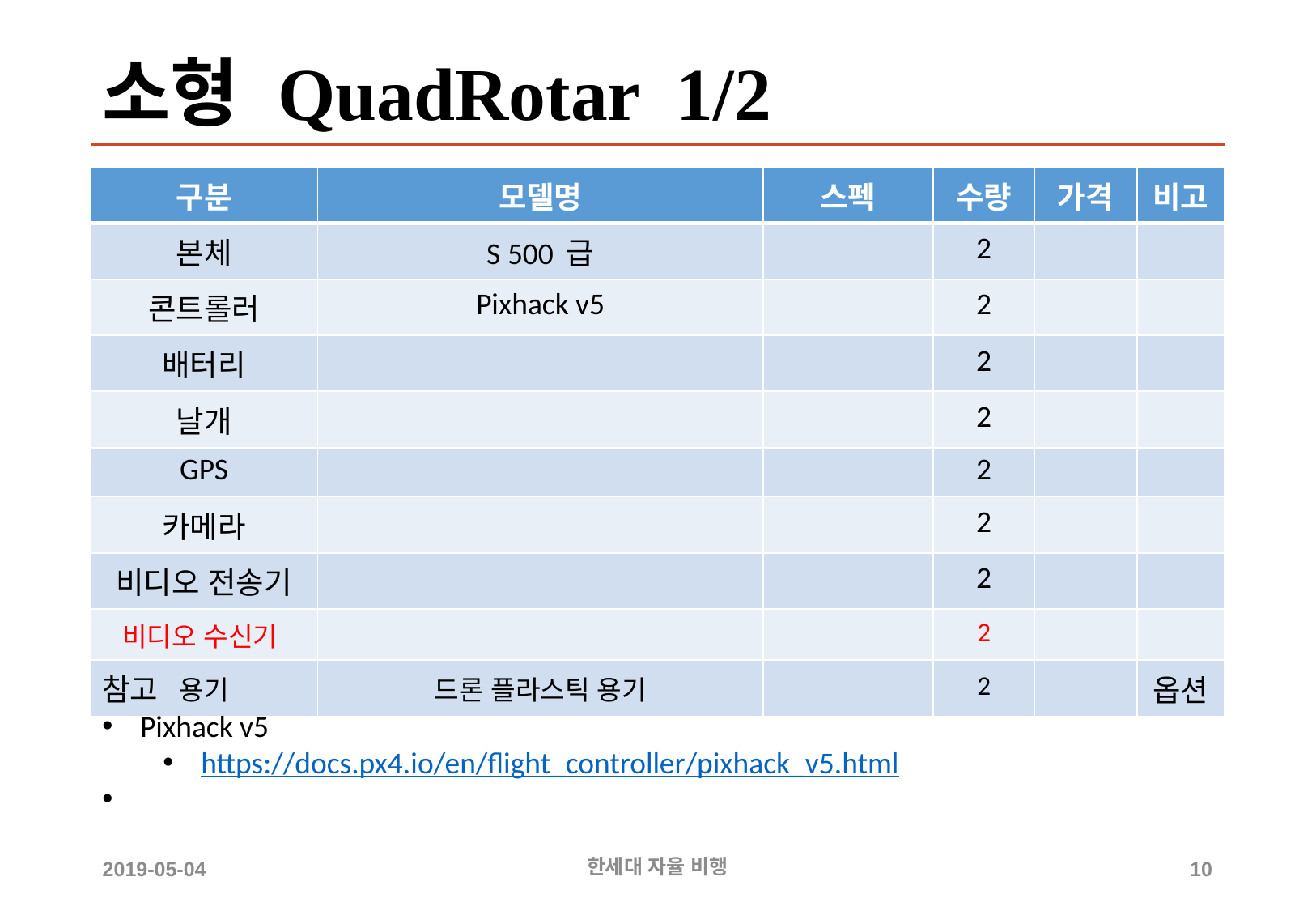

# 소형 QuadRotar  1/2
| 구분 | 모델명 | 스펙 | 수량 | 가격 | 비고 |
| --- | --- | --- | --- | --- | --- |
| 본체 | S 500 급 |  | 2 |  |  |
| 콘트롤러 | Pixhack v5 |  | 2 |  |  |
| 배터리 |  |  | 2 |  |  |
| 날개 |  |  | 2 |  |  |
| GPS |  |  | 2 |  |  |
| 카메라 |  |  | 2 |  |  |
| 비디오 전송기 |  |  | 2 |  |  |
| 비디오 수신기 |  |  | 2 |  |  |
| 용기 | 드론 플라스틱 용기 |  | 2 |  | 옵션 |
참고
Pixhack v5
https://docs.px4.io/en/flight_controller/pixhack_v5.html

2019-05-04
한세대 자율 비행
10